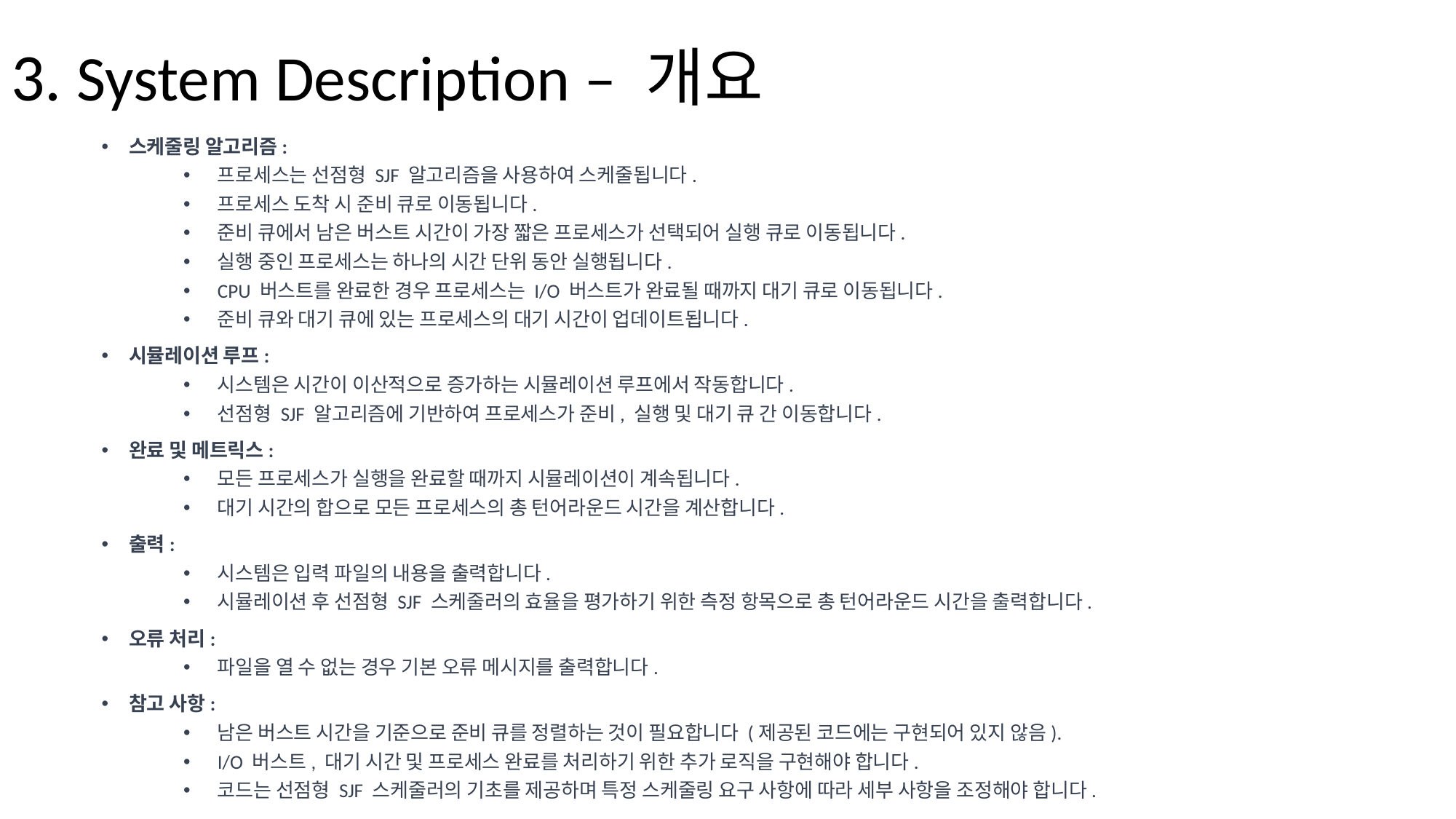

# 3. System Description – 개요
스케줄링 알고리즘:
프로세스는 선점형 SJF 알고리즘을 사용하여 스케줄됩니다.
프로세스 도착 시 준비 큐로 이동됩니다.
준비 큐에서 남은 버스트 시간이 가장 짧은 프로세스가 선택되어 실행 큐로 이동됩니다.
실행 중인 프로세스는 하나의 시간 단위 동안 실행됩니다.
CPU 버스트를 완료한 경우 프로세스는 I/O 버스트가 완료될 때까지 대기 큐로 이동됩니다.
준비 큐와 대기 큐에 있는 프로세스의 대기 시간이 업데이트됩니다.
시뮬레이션 루프:
시스템은 시간이 이산적으로 증가하는 시뮬레이션 루프에서 작동합니다.
선점형 SJF 알고리즘에 기반하여 프로세스가 준비, 실행 및 대기 큐 간 이동합니다.
완료 및 메트릭스:
모든 프로세스가 실행을 완료할 때까지 시뮬레이션이 계속됩니다.
대기 시간의 합으로 모든 프로세스의 총 턴어라운드 시간을 계산합니다.
출력:
시스템은 입력 파일의 내용을 출력합니다.
시뮬레이션 후 선점형 SJF 스케줄러의 효율을 평가하기 위한 측정 항목으로 총 턴어라운드 시간을 출력합니다.
오류 처리:
파일을 열 수 없는 경우 기본 오류 메시지를 출력합니다.
참고 사항:
남은 버스트 시간을 기준으로 준비 큐를 정렬하는 것이 필요합니다 (제공된 코드에는 구현되어 있지 않음).
I/O 버스트, 대기 시간 및 프로세스 완료를 처리하기 위한 추가 로직을 구현해야 합니다.
코드는 선점형 SJF 스케줄러의 기초를 제공하며 특정 스케줄링 요구 사항에 따라 세부 사항을 조정해야 합니다.